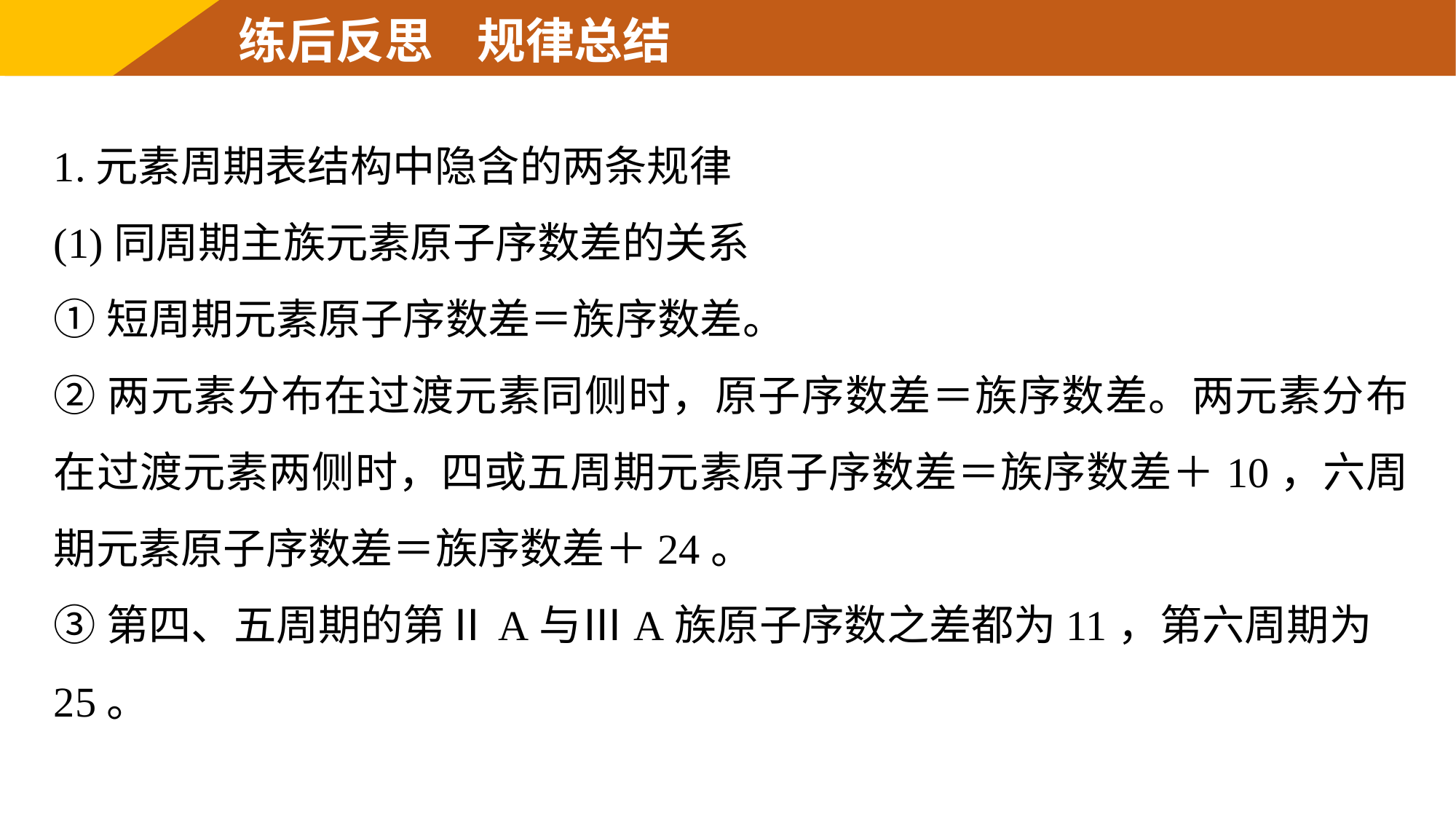

1.元素周期表结构中隐含的两条规律
(1)同周期主族元素原子序数差的关系
①短周期元素原子序数差＝族序数差。
②两元素分布在过渡元素同侧时，原子序数差＝族序数差。两元素分布在过渡元素两侧时，四或五周期元素原子序数差＝族序数差＋10，六周期元素原子序数差＝族序数差＋24。
③第四、五周期的第ⅡA与ⅢA族原子序数之差都为11，第六周期为25。